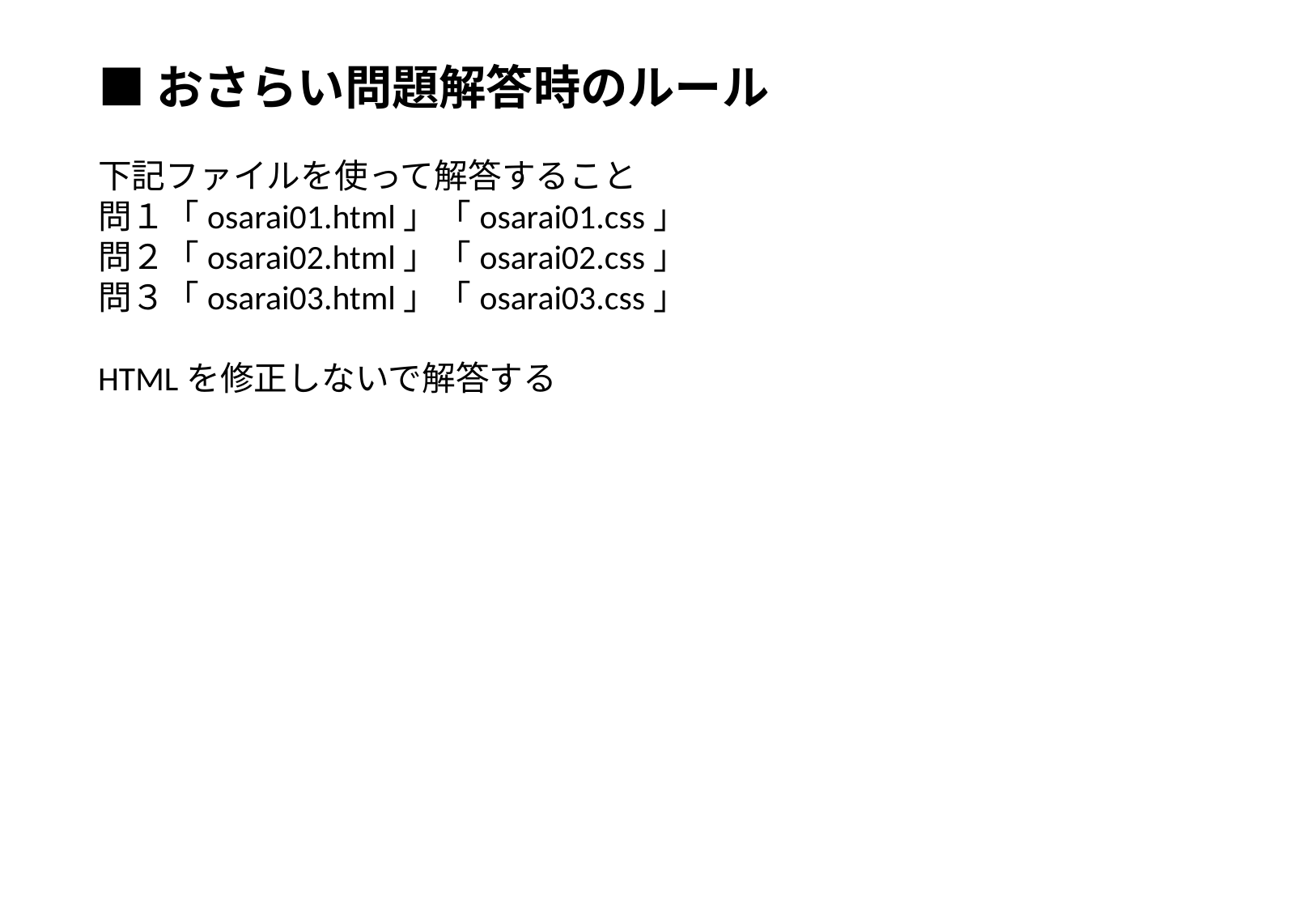

■おさらい問題解答時のルール

下記ファイルを使って解答すること
問１「osarai01.html」「osarai01.css」
問２「osarai02.html」「osarai02.css」
問３「osarai03.html」「osarai03.css」

HTMLを修正しないで解答する